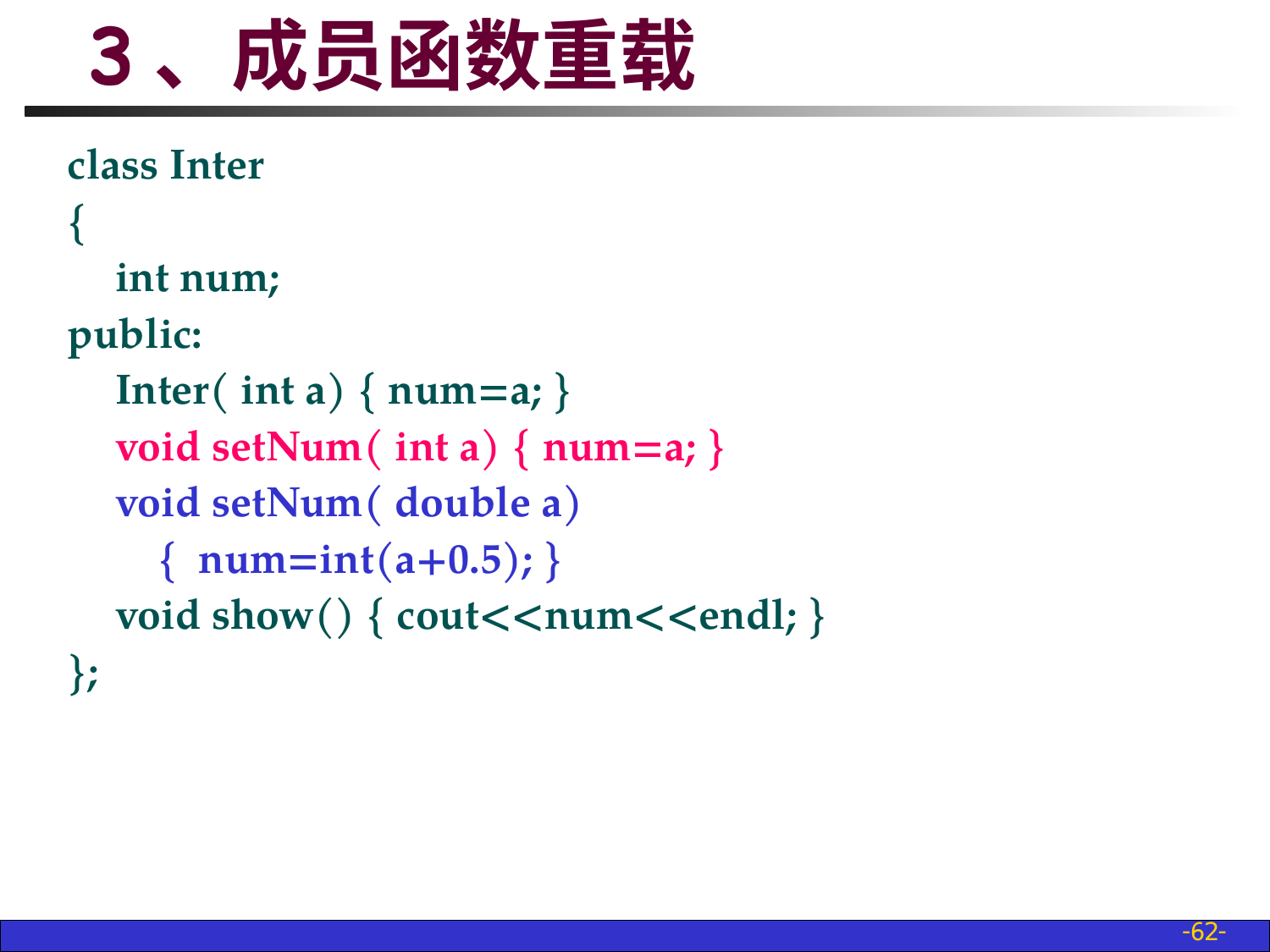

# 3、成员函数重载
class Inter
{
	int num;
public:
	Inter( int a) { num=a; }
	void setNum( int a) { num=a; }
	void setNum( double a)
	    {  num=int(a+0.5); }
	void show() { cout<<num<<endl; }
};
-62-